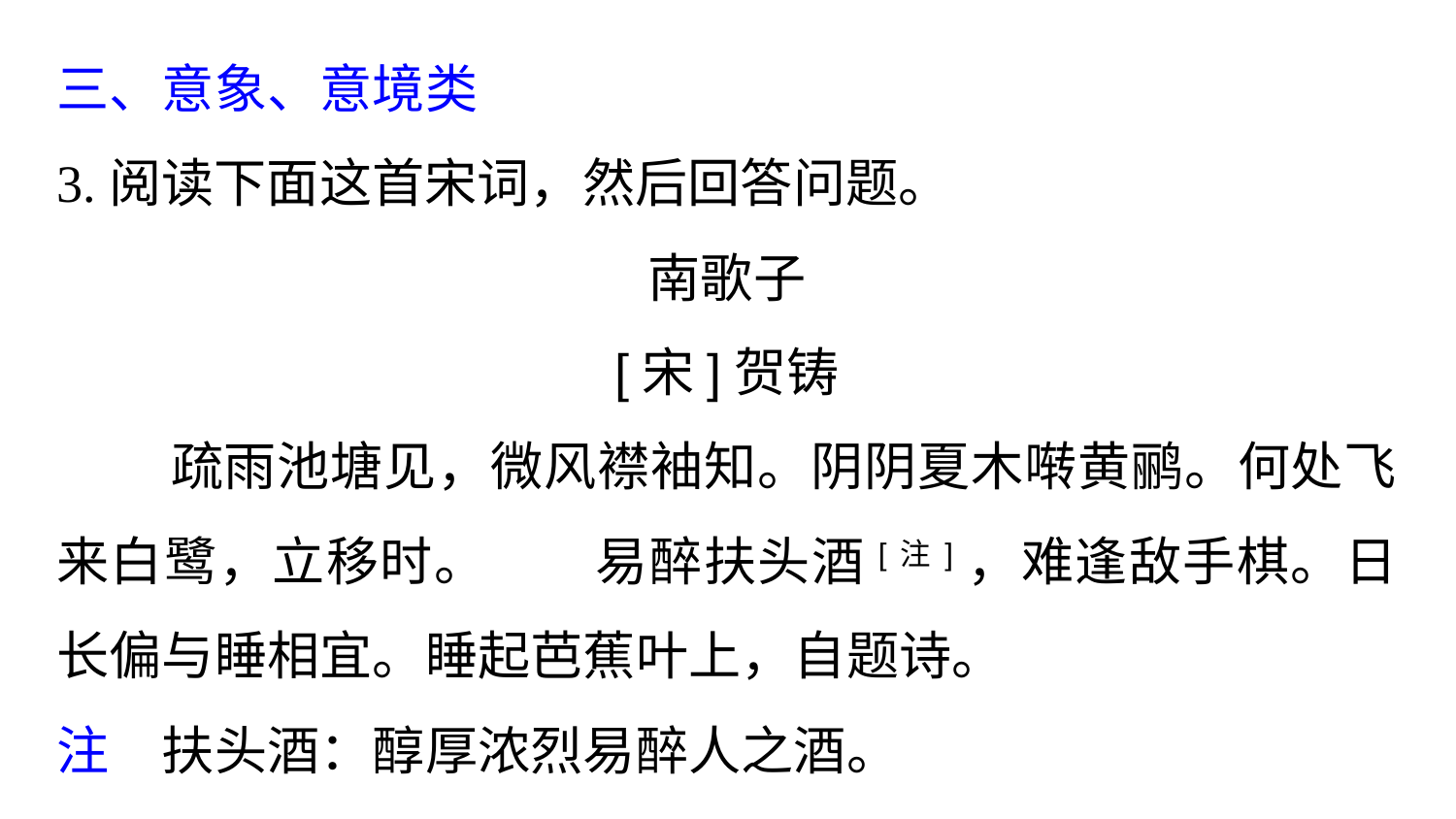

三、意象、意境类
3.阅读下面这首宋词，然后回答问题。
南歌子
[宋]贺铸
        疏雨池塘见，微风襟袖知。阴阴夏木啭黄鹂。何处飞来白鹭，立移时。　　易醉扶头酒[注]，难逢敌手棋。日长偏与睡相宜。睡起芭蕉叶上，自题诗。
注　扶头酒：醇厚浓烈易醉人之酒。